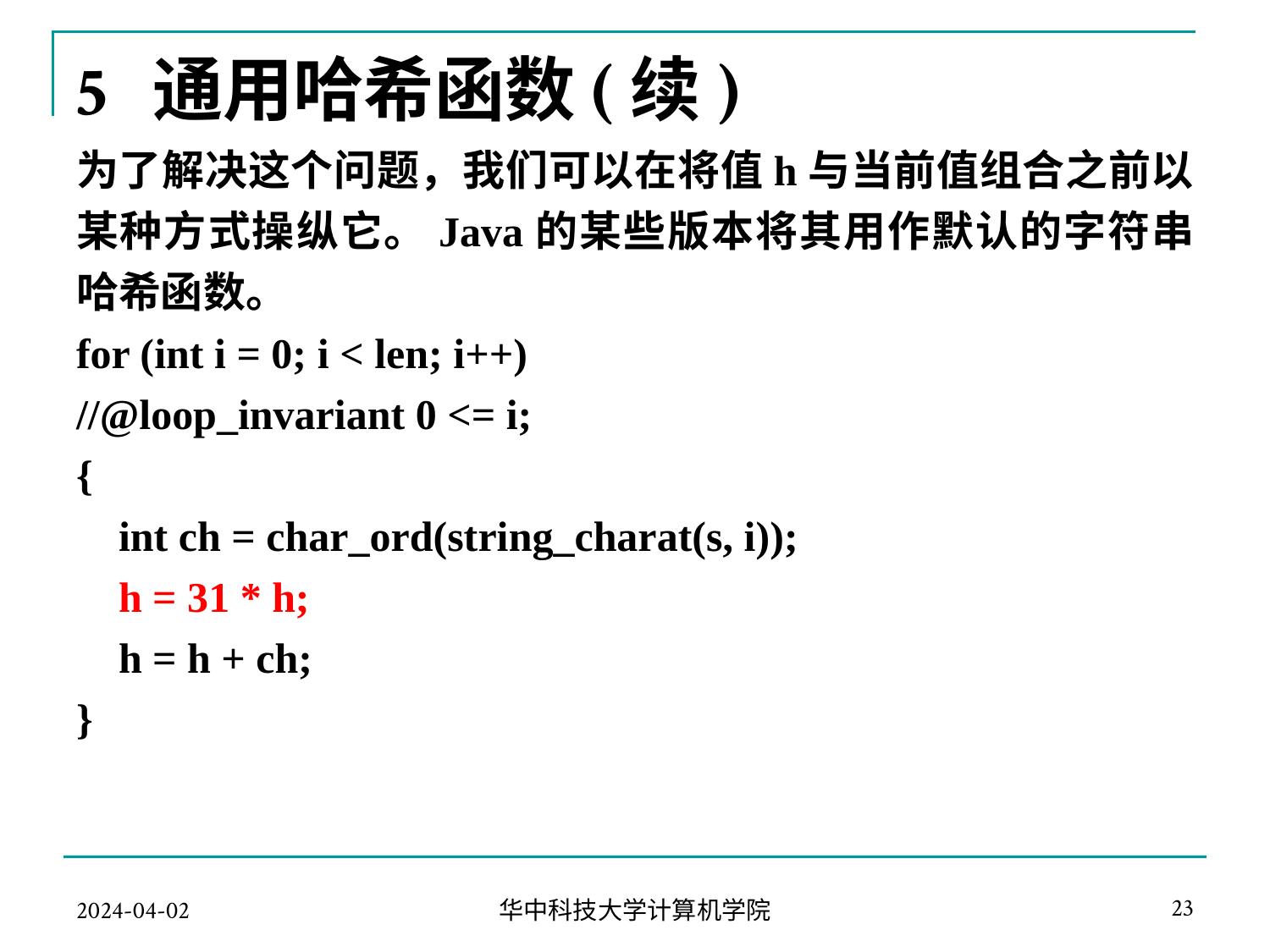

# 5  通用哈希函数(续)
为了解决这个问题，我们可以在将值h与当前值组合之前以某种方式操纵它。Java的某些版本将其用作默认的字符串哈希函数。
for (int i = 0; i < len; i++)
//@loop_invariant 0 <= i;
{
    int ch = char_ord(string_charat(s, i));
    h = 31 * h;
    h = h + ch;
}
2024-04-02
23
华中科技大学计算机学院